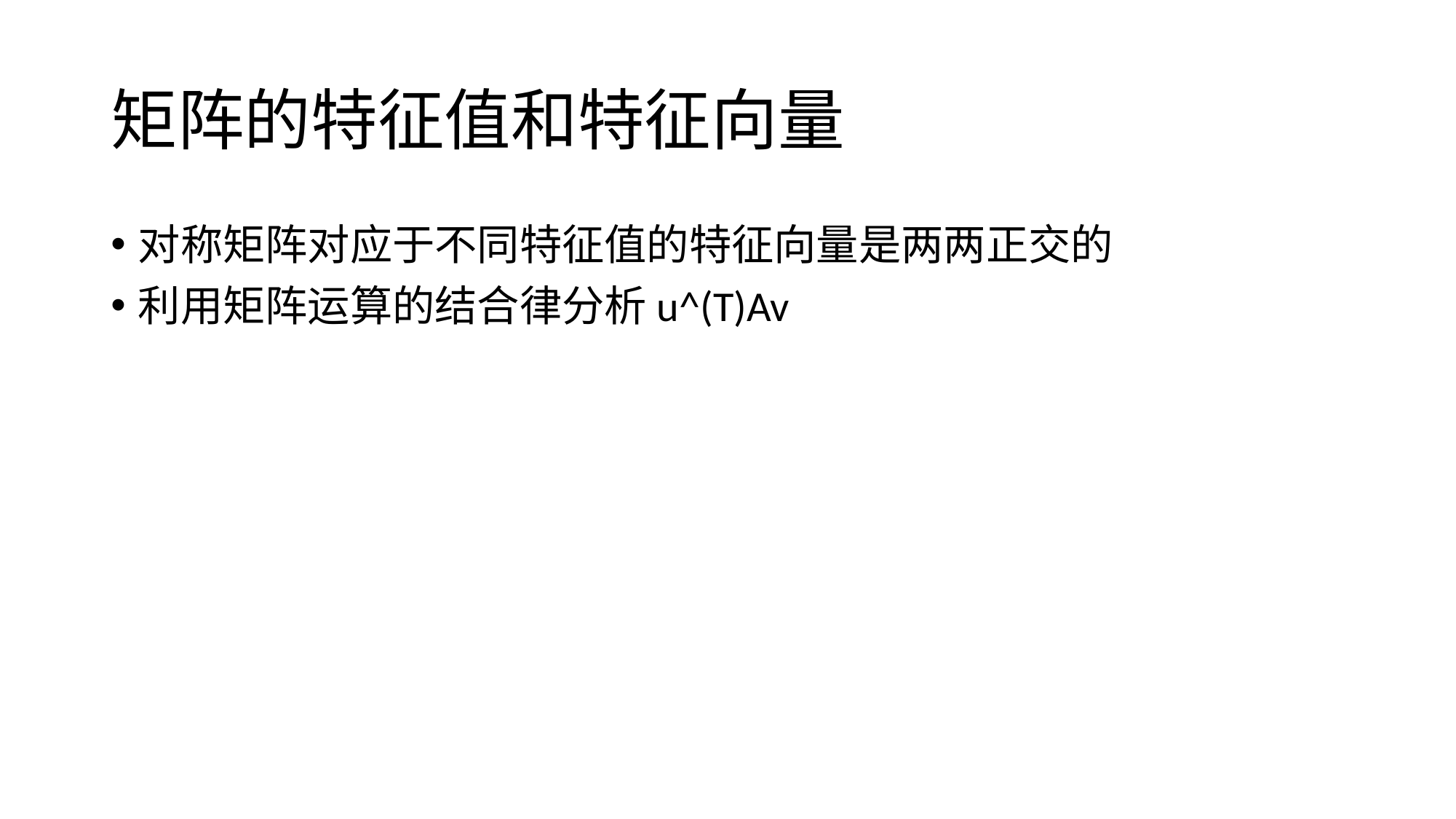

# 矩阵的特征值和特征向量
对称矩阵对应于不同特征值的特征向量是两两正交的
利用矩阵运算的结合律分析u^(T)Av